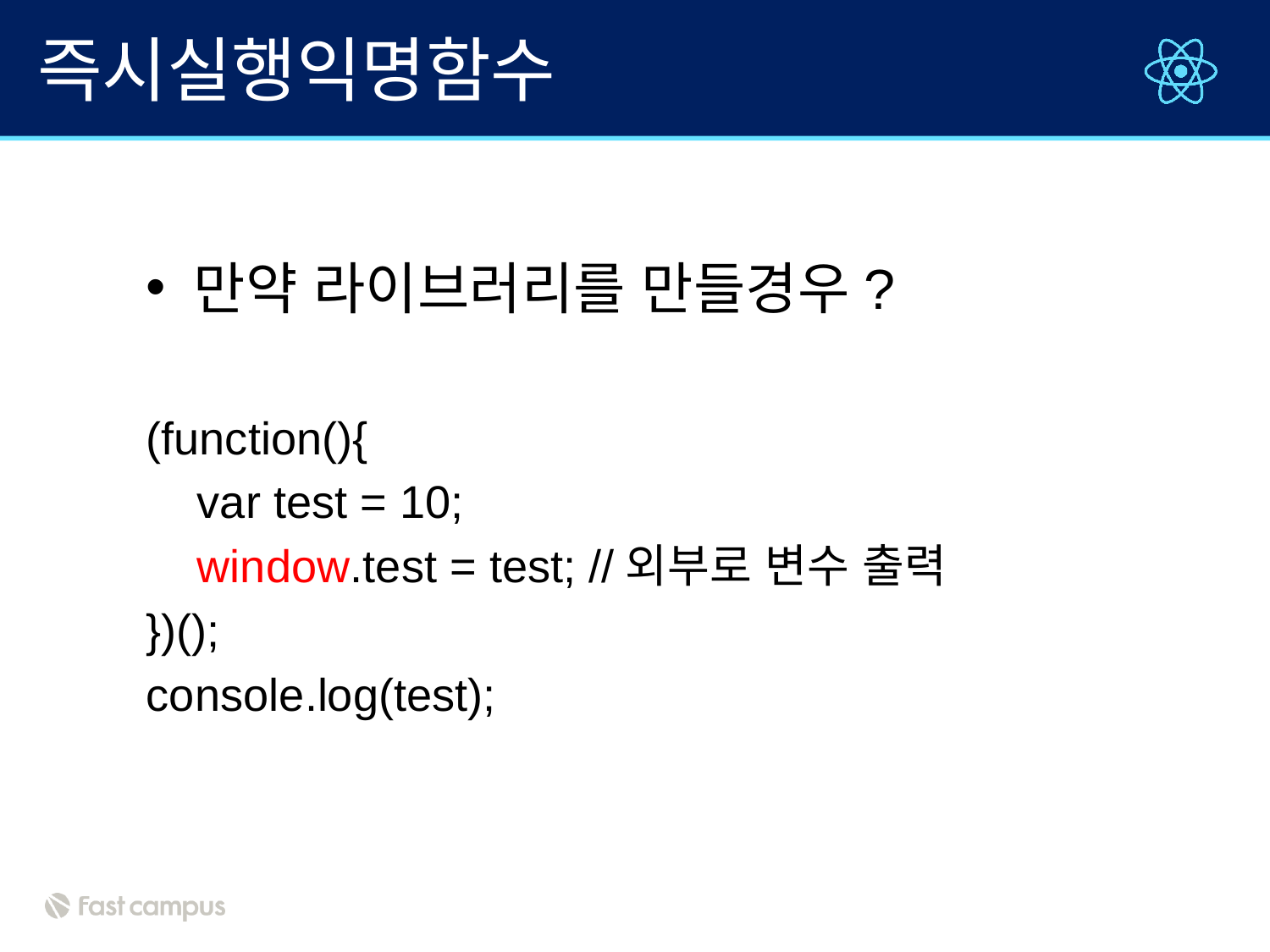

# 즉시실행익명함수
만약 라이브러리를 만들경우?

(function(){
    var test = 10;
    window.test = test; //외부로 변수 출력
})();
console.log(test);